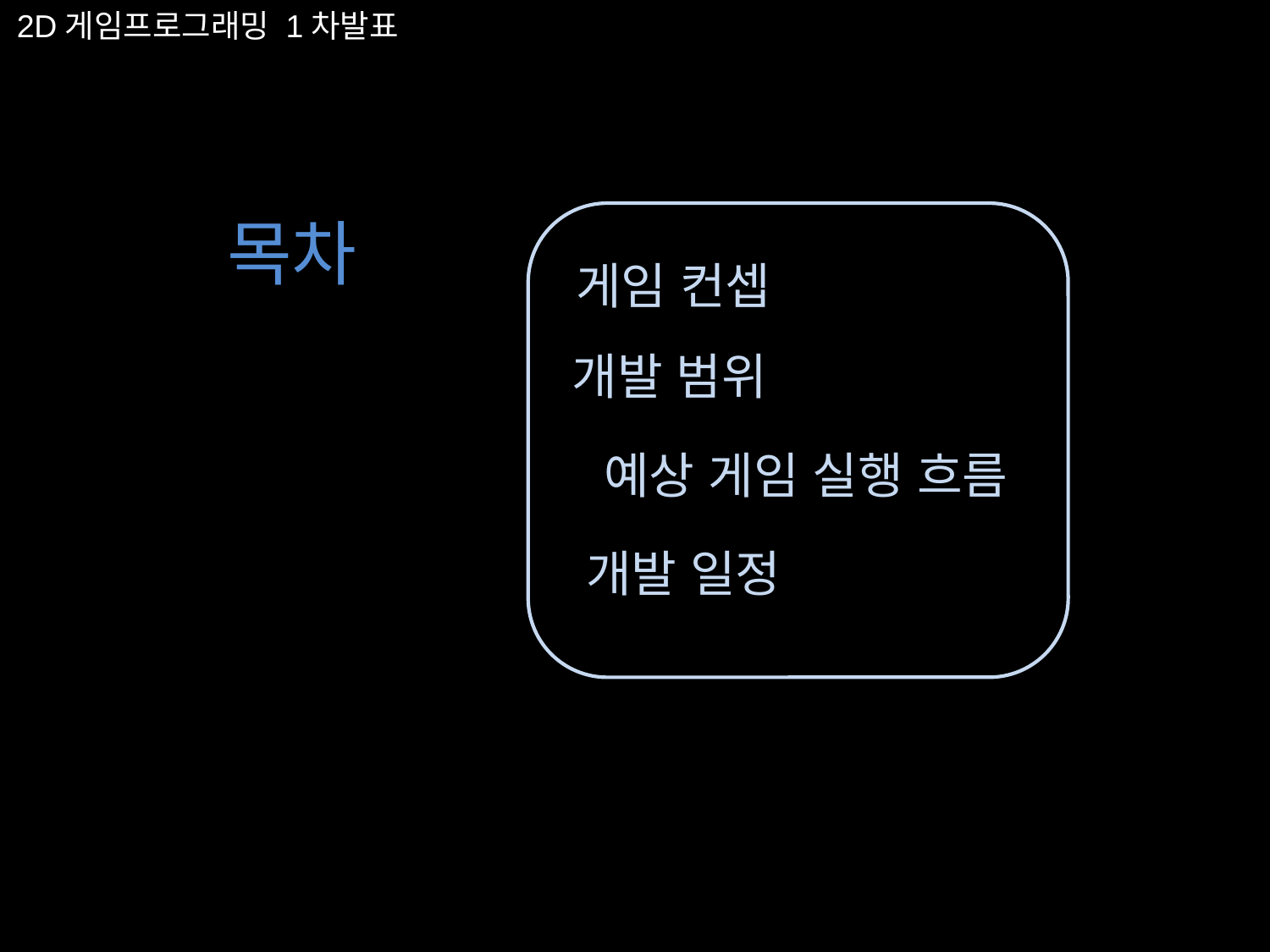

2D게임프로그래밍 1차발표
목차

게임 컨셉
개발 범위
예상 게임 실행 흐름
개발 일정